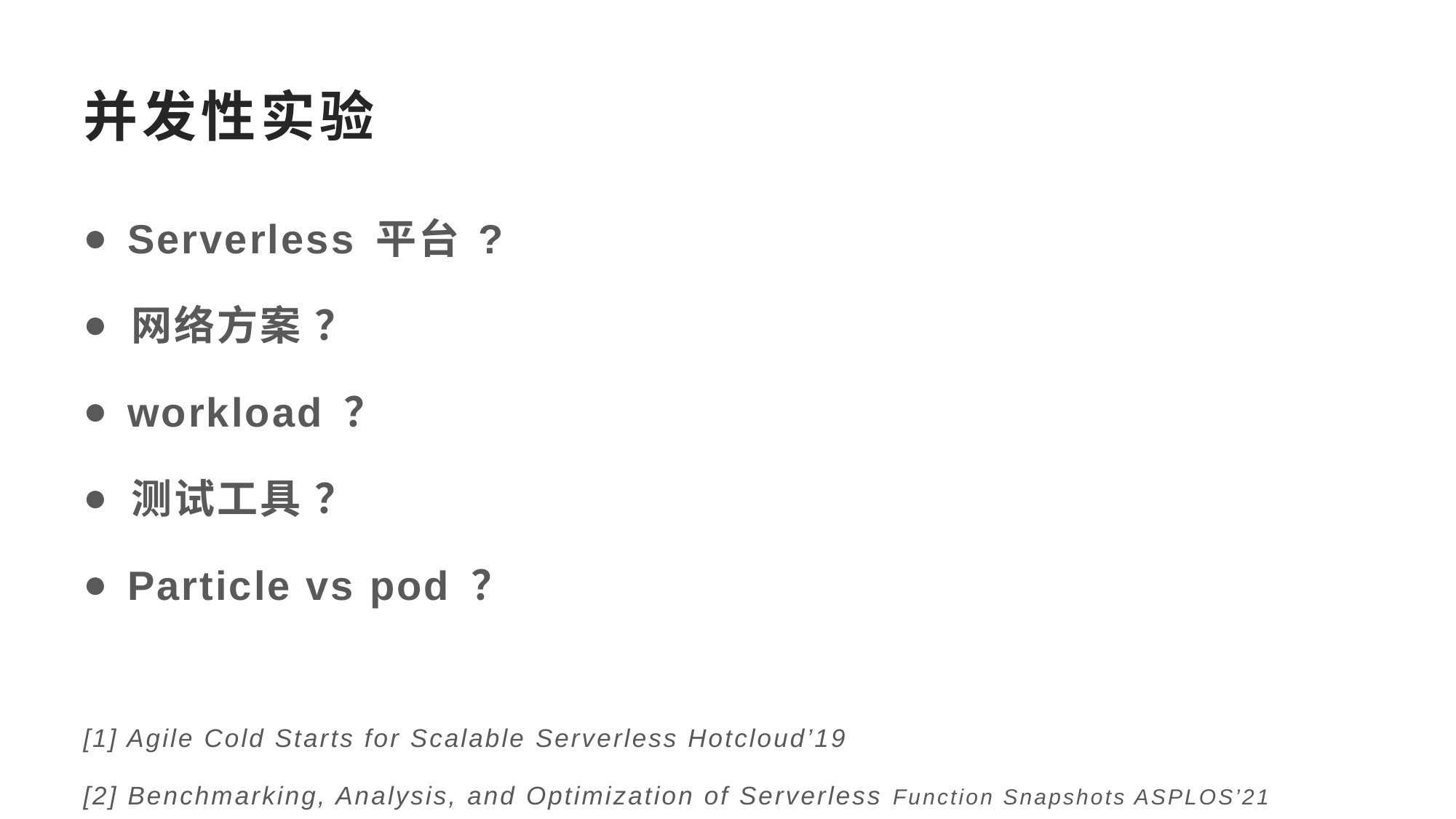

# 并发性实验
 Serverless 平台 ?
 网络方案 ？
 workload ？
 测试工具 ？
 Particle vs pod ？

[1] Agile Cold Starts for Scalable Serverless Hotcloud’19
[2] Benchmarking, Analysis, and Optimization of Serverless Function Snapshots ASPLOS’21